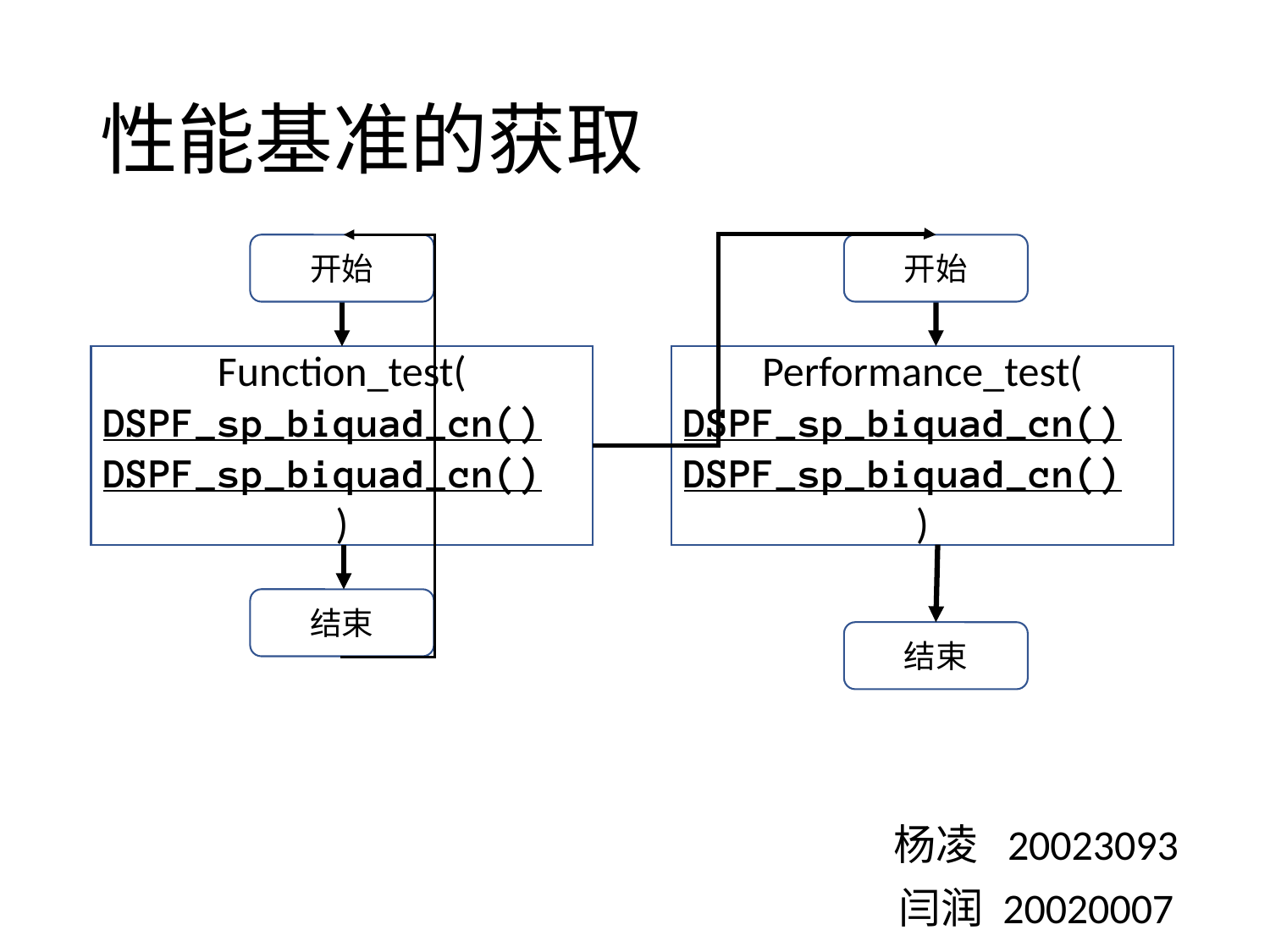

# 性能基准的获取
开始
开始
Function_test(
DSPF_sp_biquad_cn()
DSPF_sp_biquad_cn()
)
Performance_test(
DSPF_sp_biquad_cn()
DSPF_sp_biquad_cn()
)
结束
结束